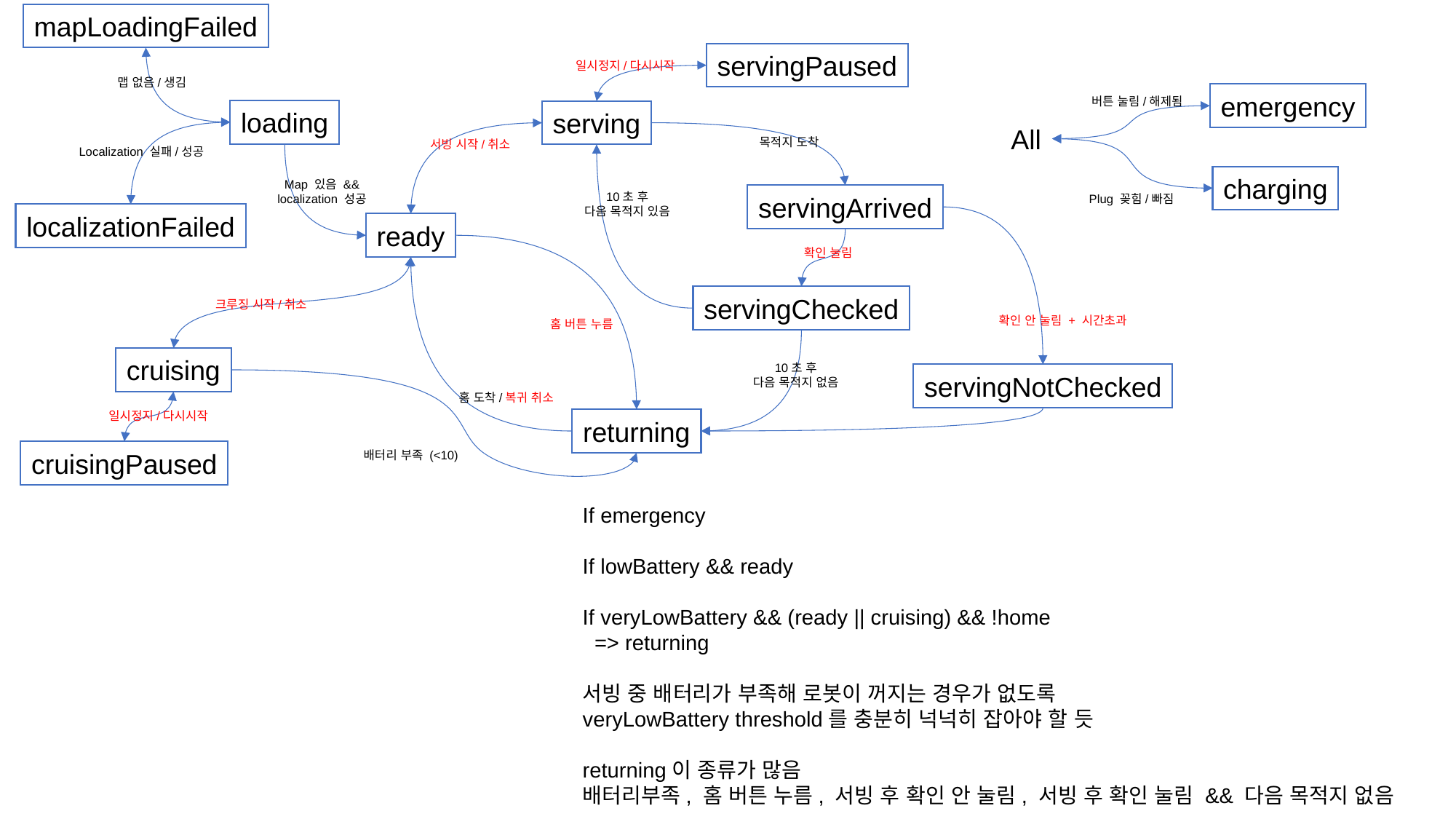

mapLoadingFailed
servingPaused
일시정지/다시시작
맵 없음/생김
emergency
버튼 눌림/해제됨
loading
serving
All
목적지 도착
서빙 시작/취소
Localization 실패/성공
charging
Map 있음 && localization 성공
10초 후
다음 목적지 있음
servingArrived
Plug 꽂힘/빠짐
localizationFailed
ready
확인 눌림
servingChecked
크루징 시작/취소
확인 안 눌림 + 시간초과
홈 버튼 누름
cruising
10초 후
다음 목적지 없음
servingNotChecked
홈 도착/복귀 취소
일시정지/다시시작
returning
cruisingPaused
배터리 부족 (<10)
If emergency

If lowBattery && ready

If veryLowBattery && (ready || cruising) && !home
  => returning

서빙 중 배터리가 부족해 로봇이 꺼지는 경우가 없도록
veryLowBattery threshold를 충분히 넉넉히 잡아야 할 듯

returning이 종류가 많음
배터리부족, 홈 버튼 누름, 서빙 후 확인 안 눌림, 서빙 후 확인 눌림 && 다음 목적지 없음